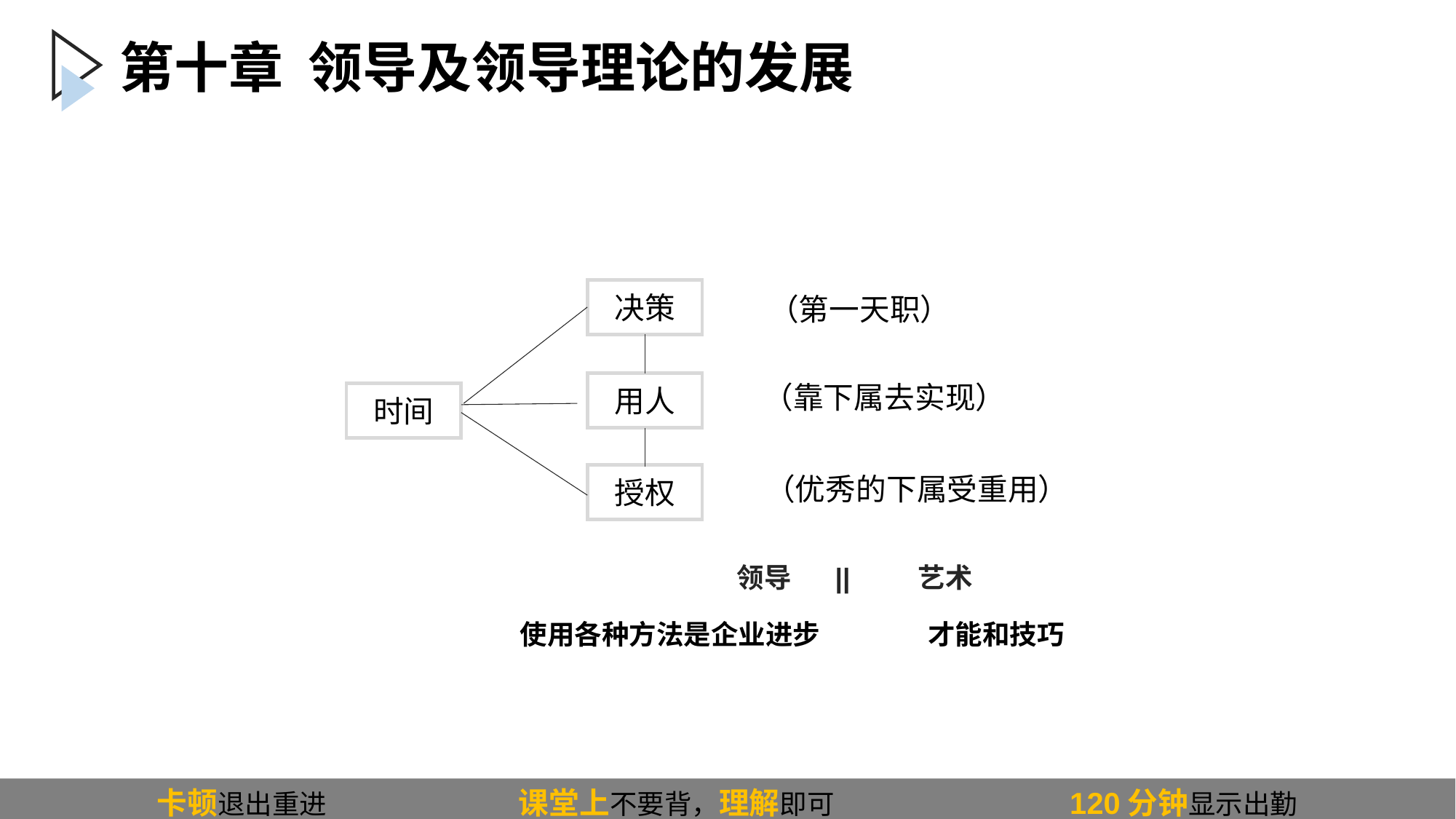

# 第十章  领导及领导理论的发展
决策
用人
授权
时间
   （第一天职）
（靠下属去实现）
（优秀的下属受重用）
         领导      ||        艺术
使用各种方法是企业进步
才能和技巧